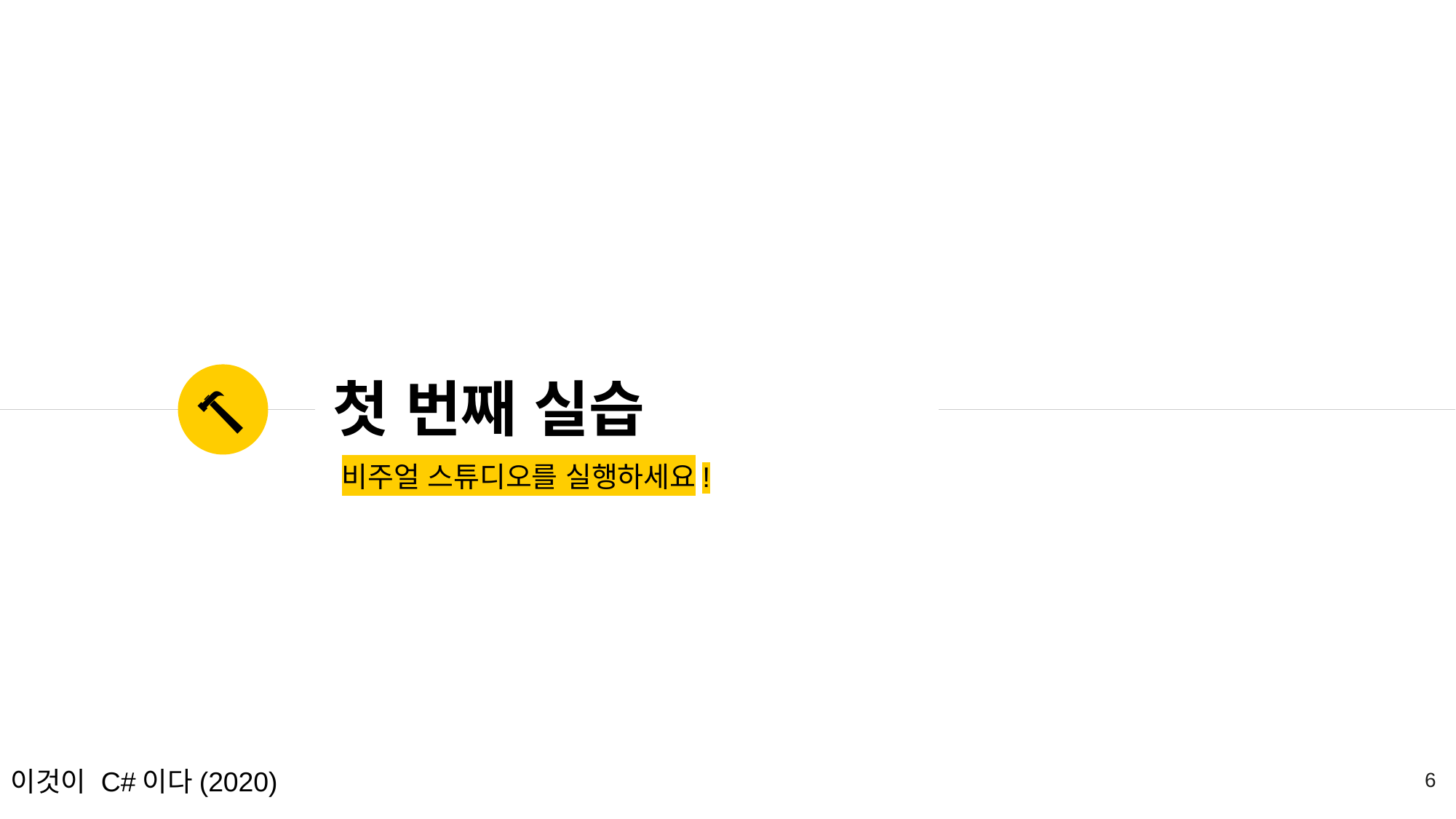

# 첫 번째 실습
🔨
비주얼 스튜디오를 실행하세요!
6
이것이 C#이다(2020)